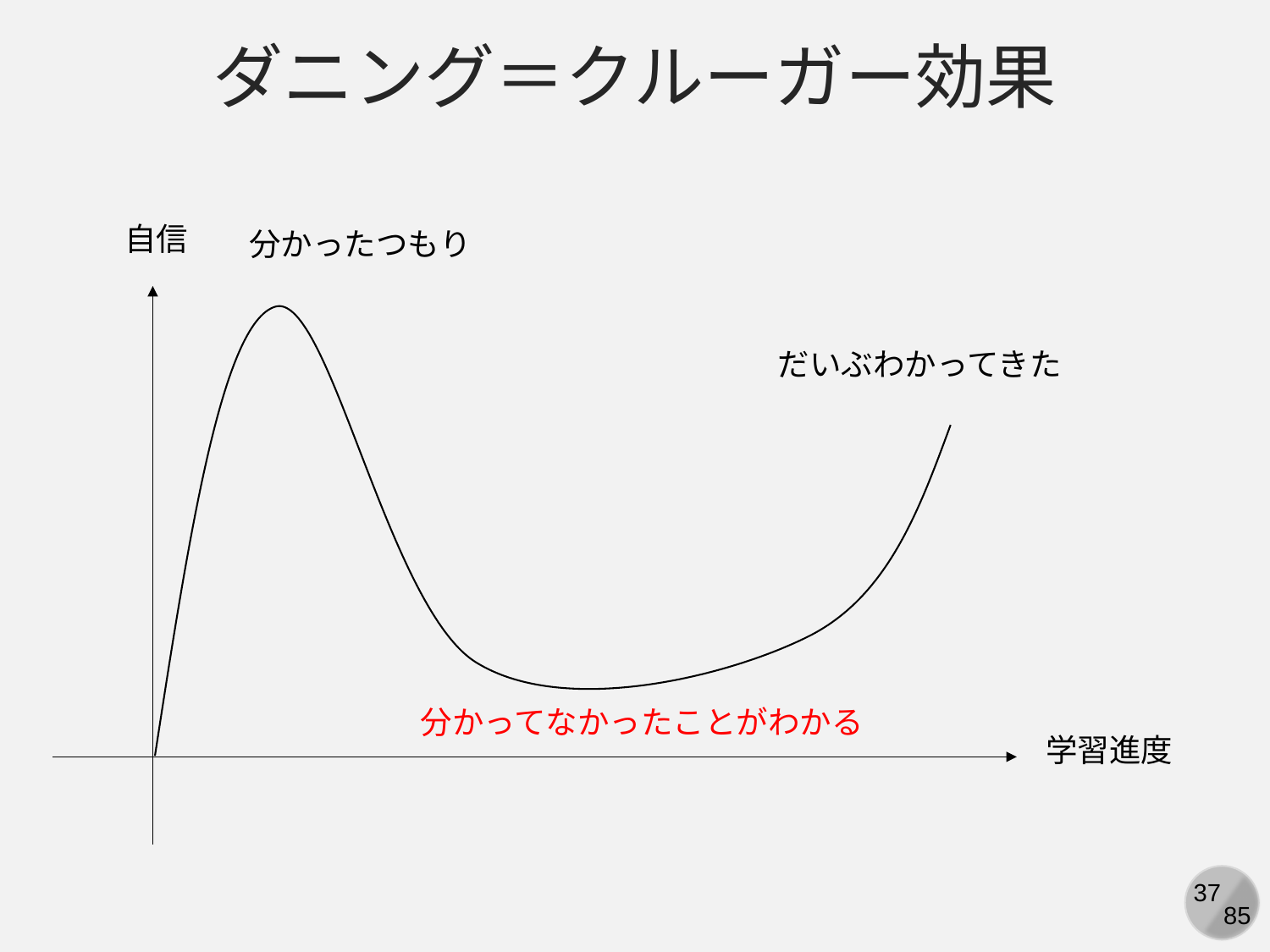

ダニング＝クルーガー効果
自信
分かったつもり

だいぶわかってきた
分かってなかったことがわかる
学習進度